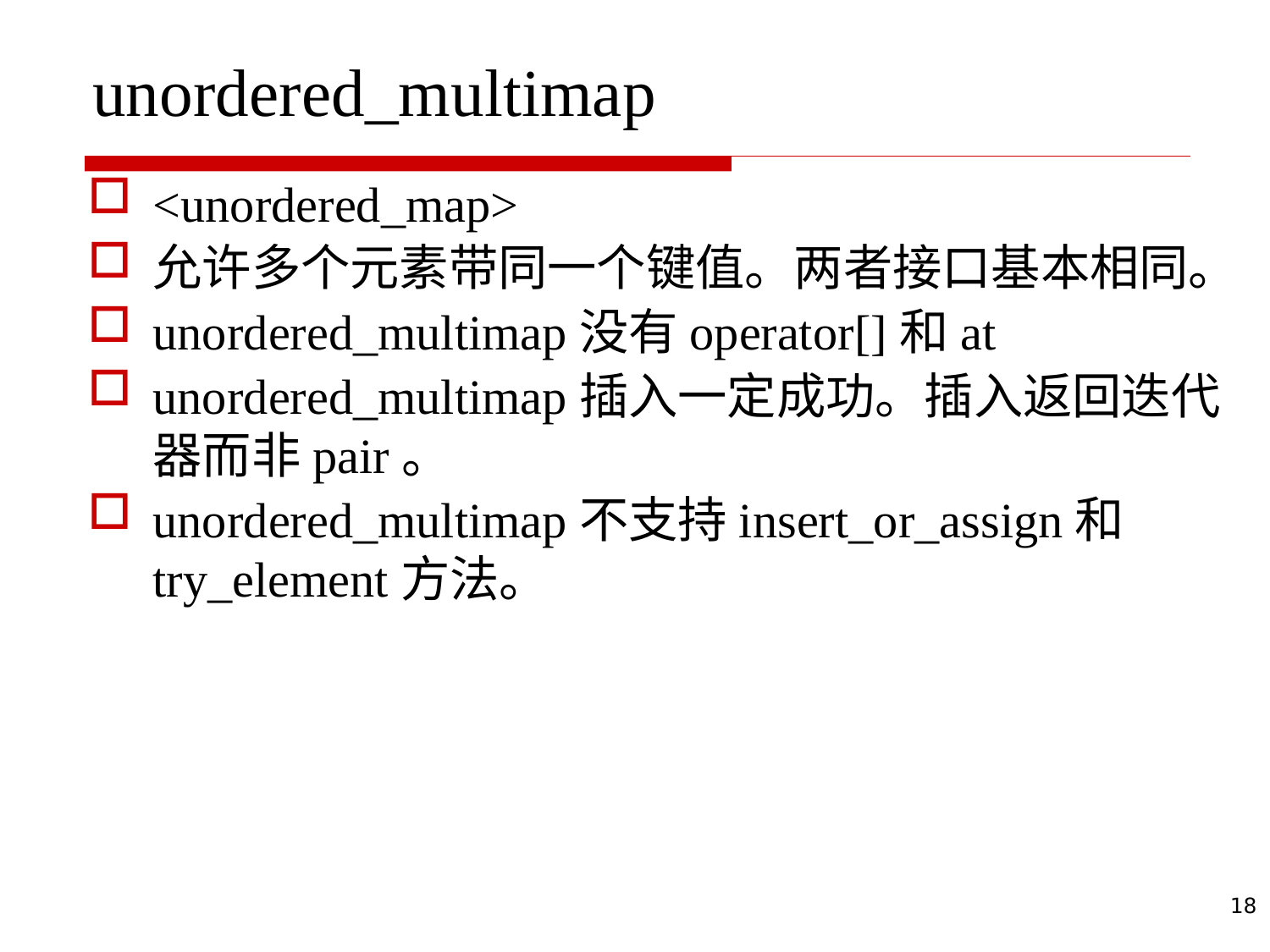

# unordered_multimap
<unordered_map>
允许多个元素带同一个键值。两者接口基本相同。
unordered_multimap没有operator[]和at
unordered_multimap插入一定成功。插入返回迭代器而非pair。
unordered_multimap不支持insert_or_assign和try_element方法。

18